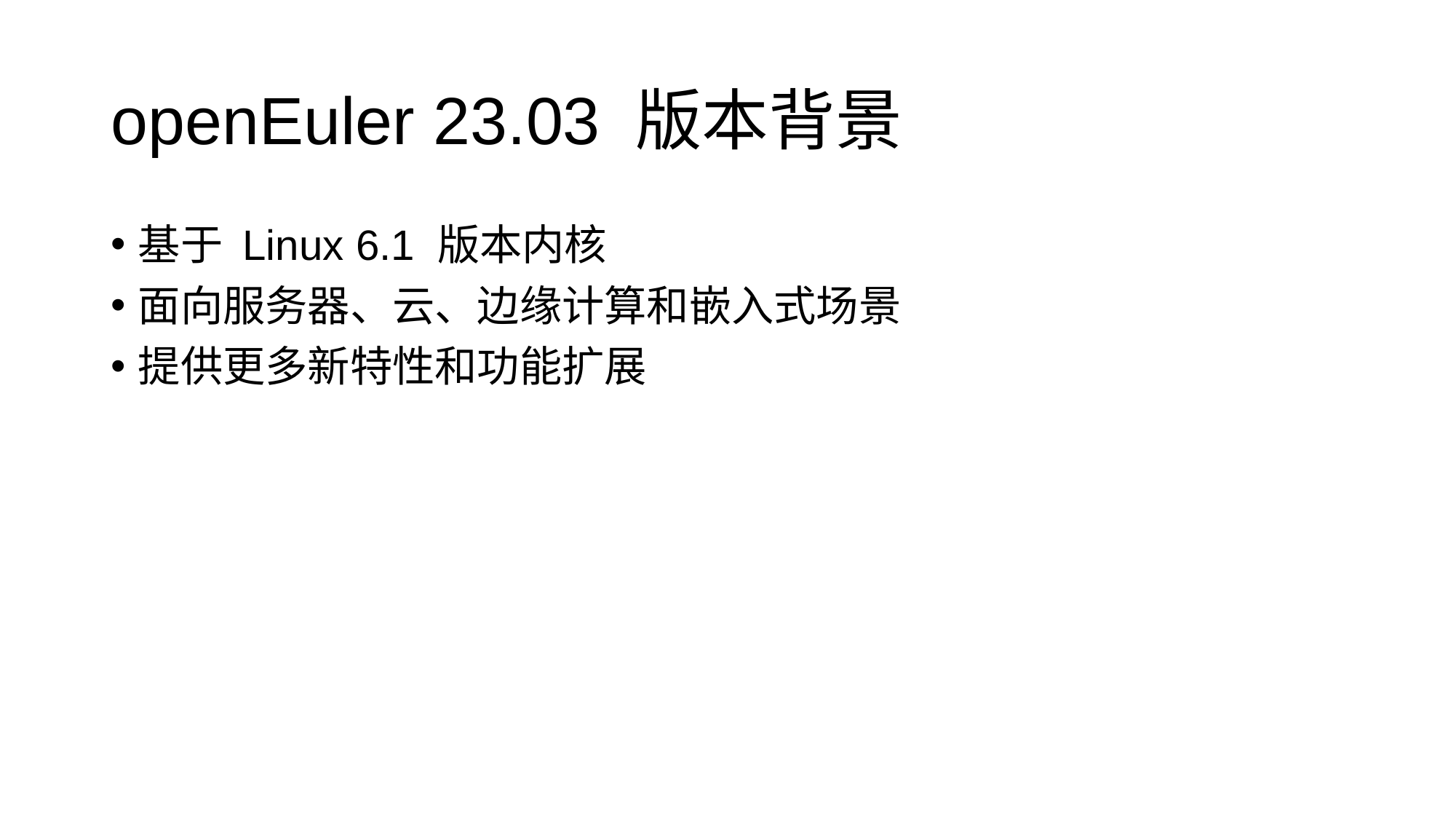

# openEuler 23.03 版本背景
基于 Linux 6.1 版本内核
面向服务器、云、边缘计算和嵌入式场景
提供更多新特性和功能扩展